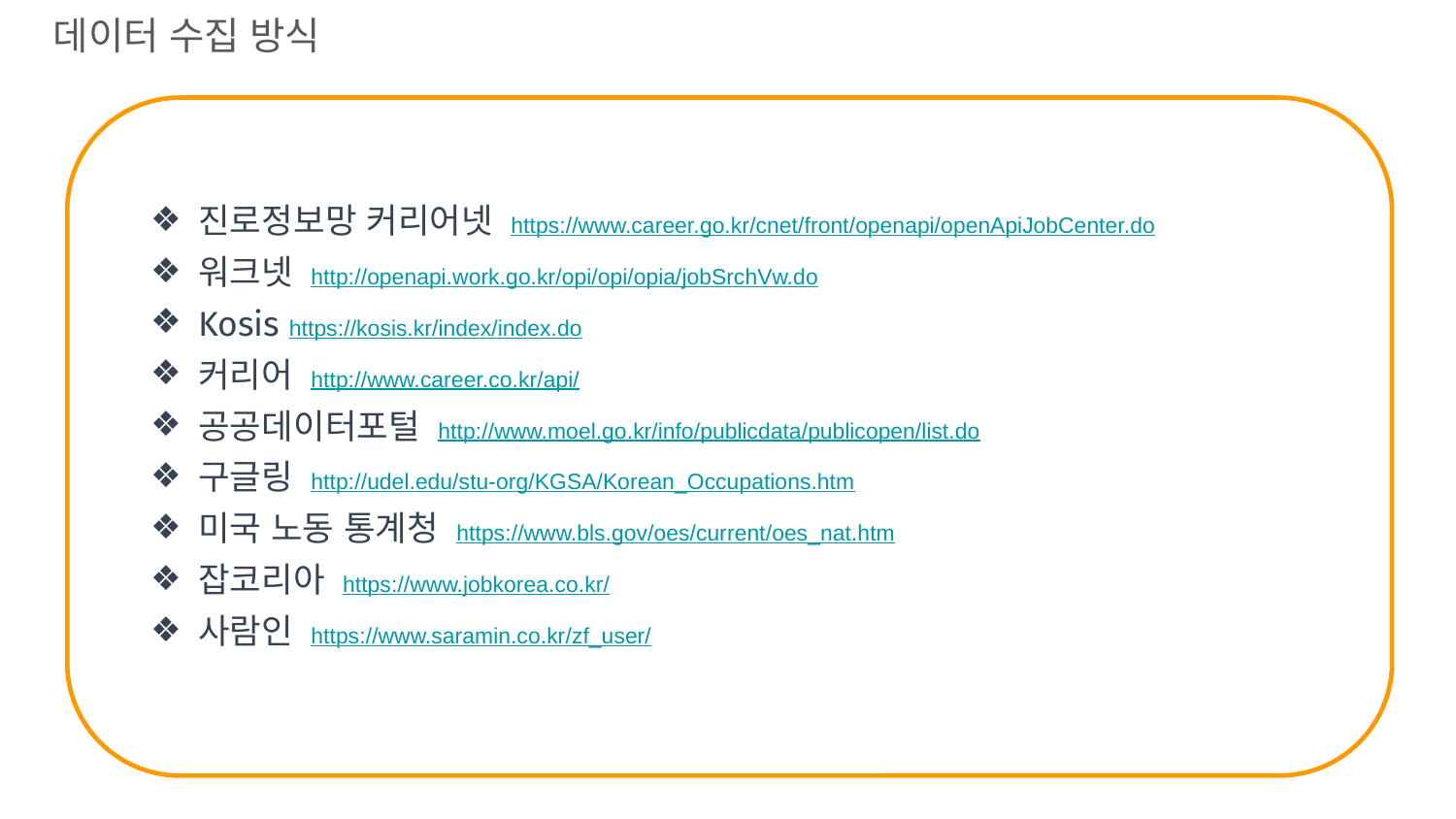

데이터 수집 방식

진로정보망 커리어넷 https://www.career.go.kr/cnet/front/openapi/openApiJobCenter.do
워크넷 http://openapi.work.go.kr/opi/opi/opia/jobSrchVw.do
Kosis https://kosis.kr/index/index.do
커리어 http://www.career.co.kr/api/
공공데이터포털 http://www.moel.go.kr/info/publicdata/publicopen/list.do
구글링 http://udel.edu/stu-org/KGSA/Korean_Occupations.htm
미국 노동 통계청 https://www.bls.gov/oes/current/oes_nat.htm
잡코리아 https://www.jobkorea.co.kr/
사람인 https://www.saramin.co.kr/zf_user/